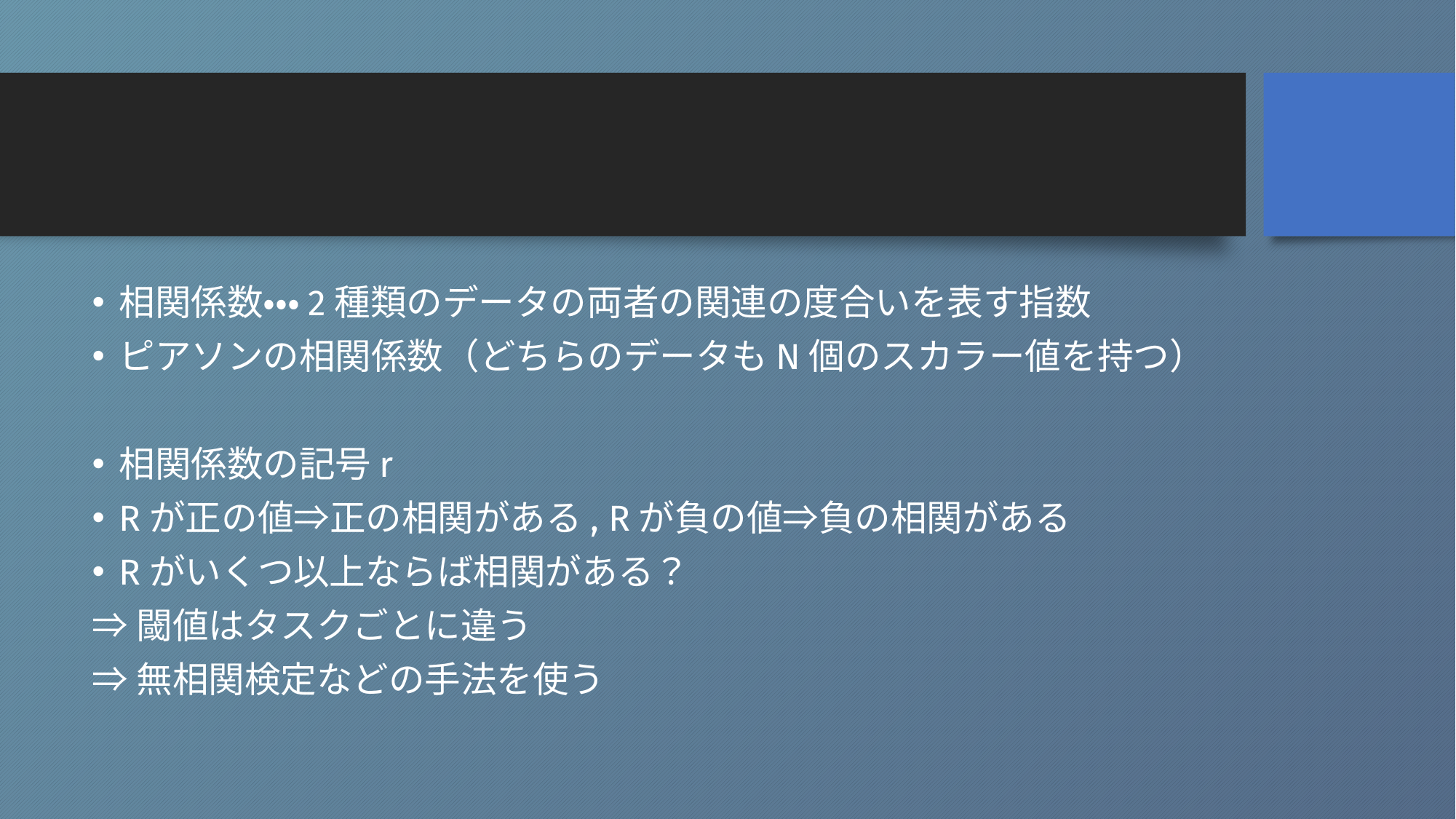

#
相関係数・・・2種類のデータの両者の関連の度合いを表す指数
ピアソンの相関係数（どちらのデータもN個のスカラー値を持つ）

相関係数の記号r
Rが正の値⇒正の相関がある, Rが負の値⇒負の相関がある
Rがいくつ以上ならば相関がある？
⇒閾値はタスクごとに違う
⇒無相関検定などの手法を使う